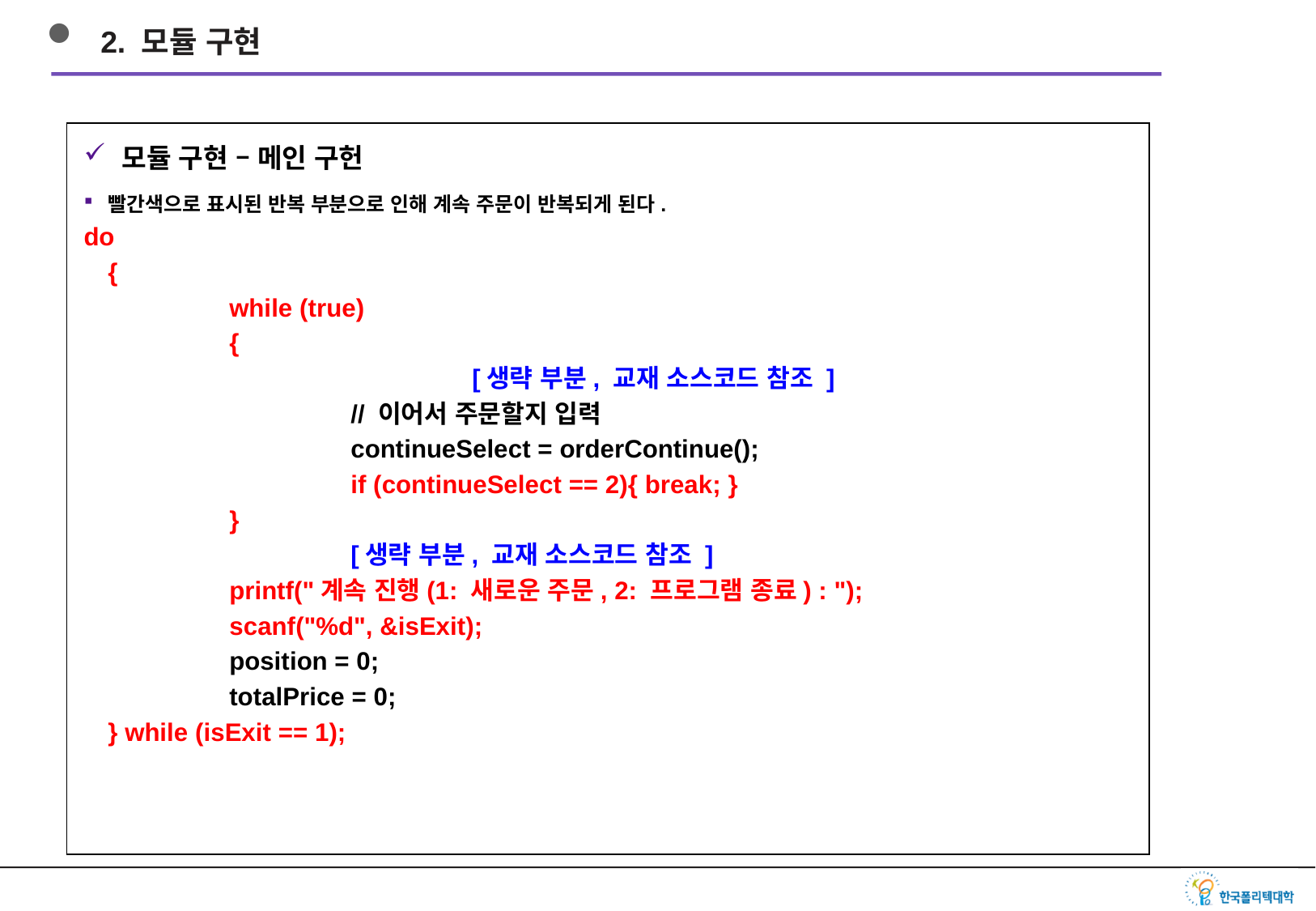

2. 모듈 구현
모듈 구현 – 메인 구헌
빨간색으로 표시된 반복 부분으로 인해 계속 주문이 반복되게 된다.
do
	{
		while (true)
		{
				[생략 부분, 교재 소스코드 참조 ]
			// 이어서 주문할지 입력
			continueSelect = orderContinue();
			if (continueSelect == 2){ break; }
		}
			[생략 부분, 교재 소스코드 참조 ]
		printf("계속 진행(1: 새로운 주문, 2: 프로그램 종료) : ");
		scanf("%d", &isExit);
		position = 0;
		totalPrice = 0;
	} while (isExit == 1);